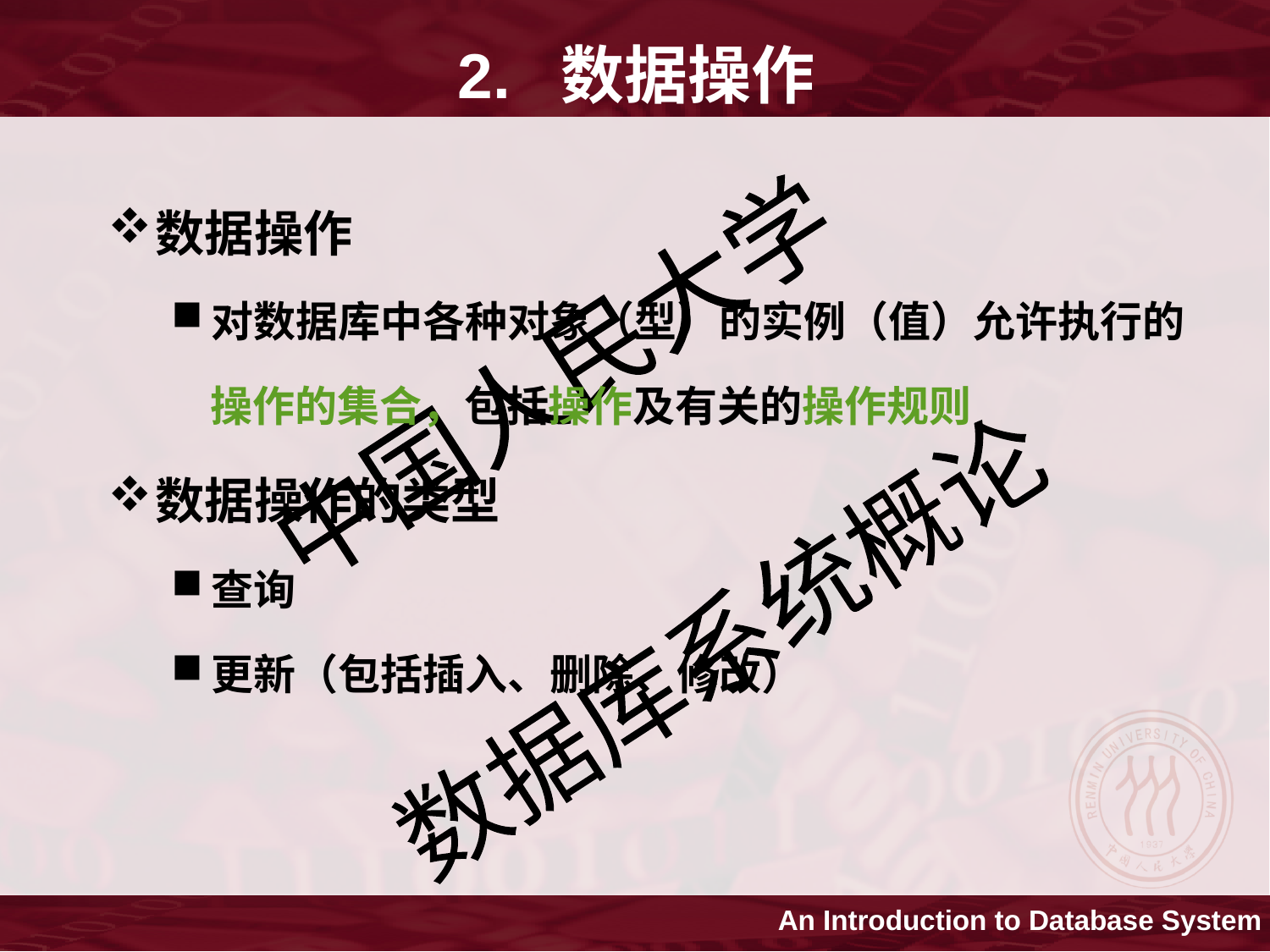

# 2.  数据操作
数据操作
对数据库中各种对象（型）的实例（值）允许执行的
   操作的集合，包括操作及有关的操作规则
数据操作的类型
查询
更新（包括插入、删除、修改）